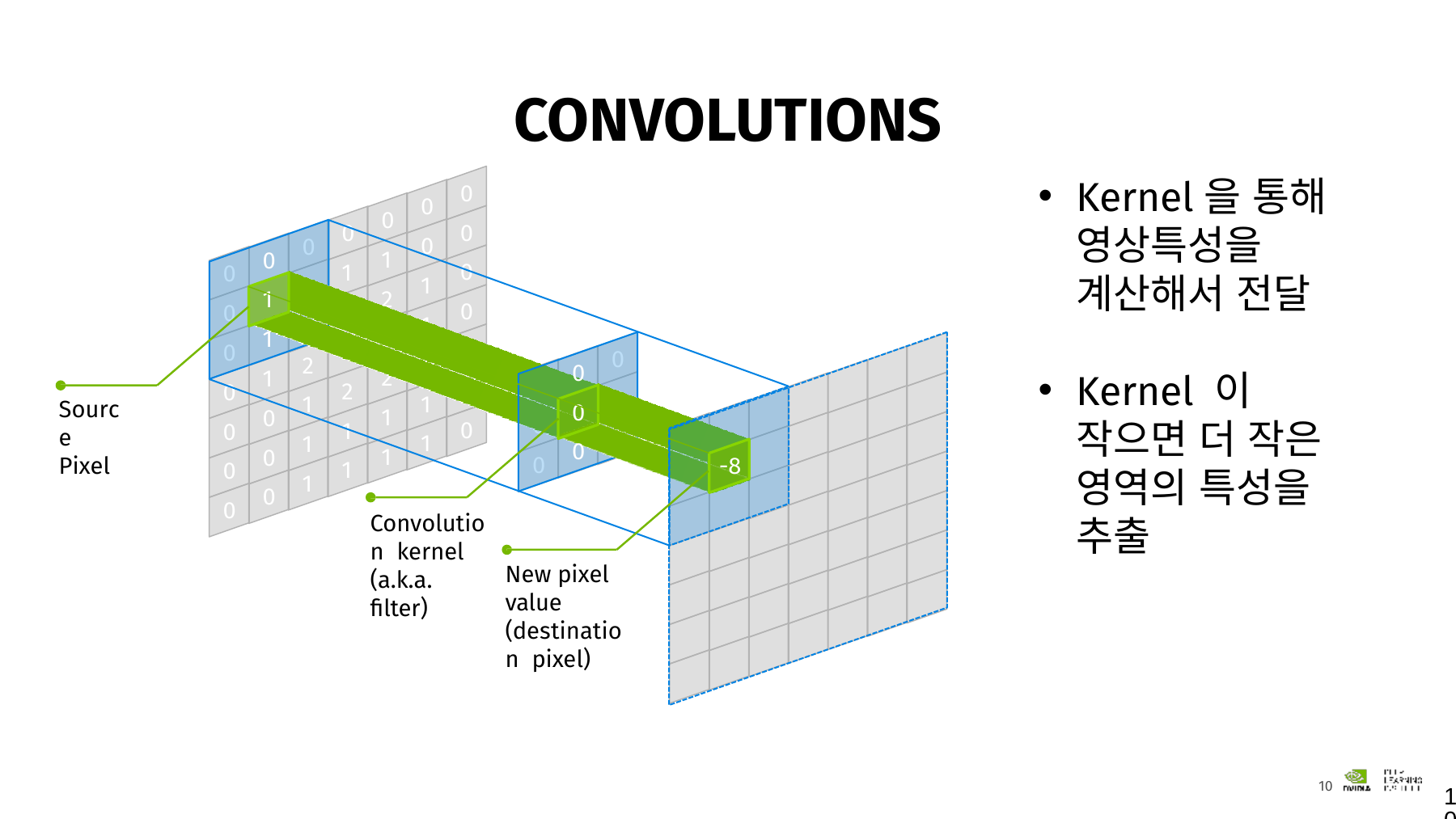

# CONVOLUTIONS

0
0
0
0
0
0
0

Kernel을 통해 영상특성을 계산해서 전달
0
0
1
1
1
1
1

0
1
2
2
2
1
1

0
1
2
2
2
1
1

0
1
2
2
1
1
1

0
1
1
1
0
0
0

0
0
0

0
0
-4

0
0
0

4
0
0

Kernel 이 작으면 더 작은 영역의 특성을 추출

0
0
0
0

Source  Pixel

-8

Convolution  kernel  (a.k.a.  filter)

New pixel  value  (destination  pixel)

10